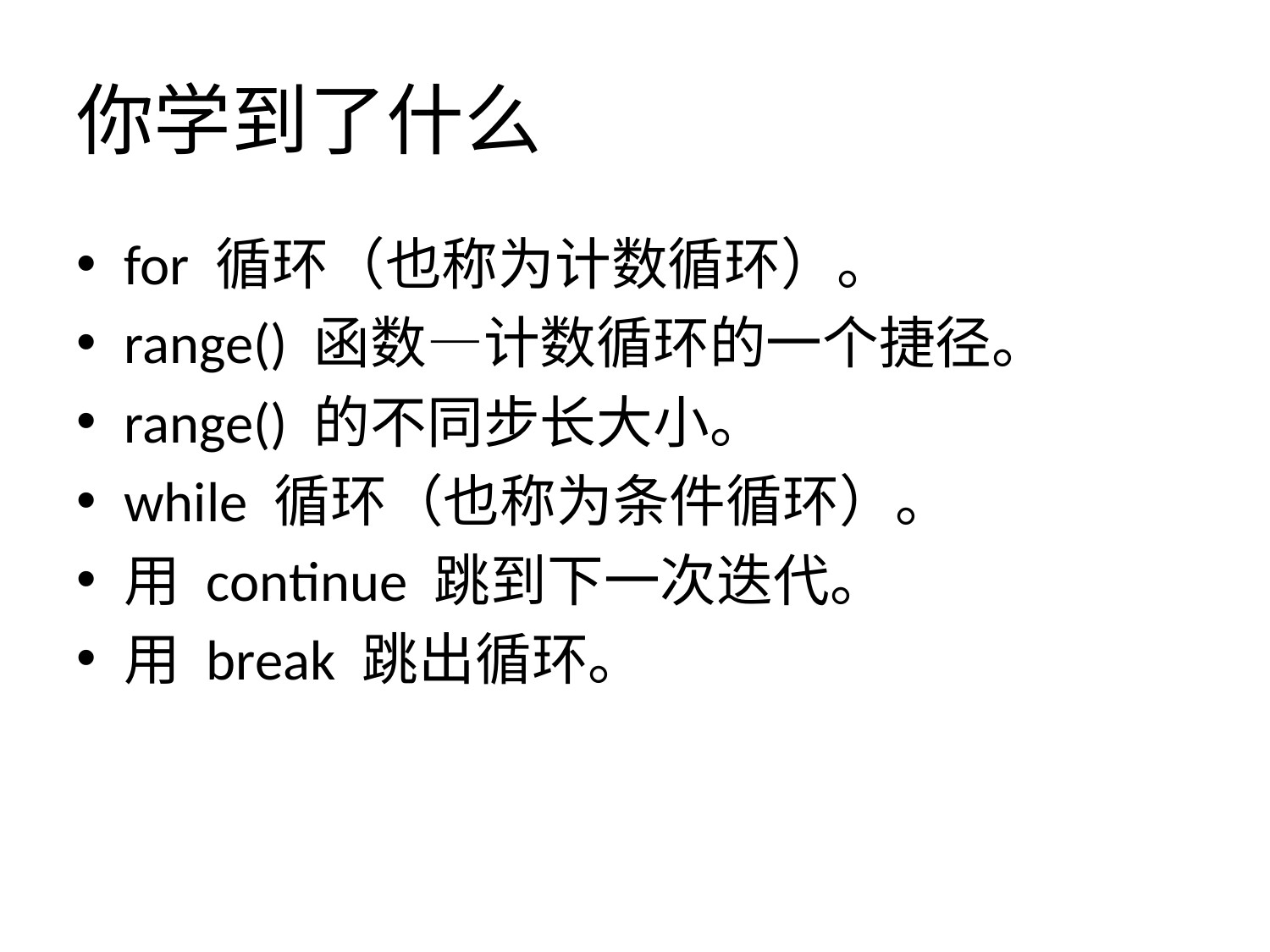

# 你学到了什么
for 循环（也称为计数循环）。
range() 函数—计数循环的一个捷径。 
range() 的不同步长大小。 
while 循环（也称为条件循环）。
用 continue 跳到下一次迭代。
用 break 跳出循环。